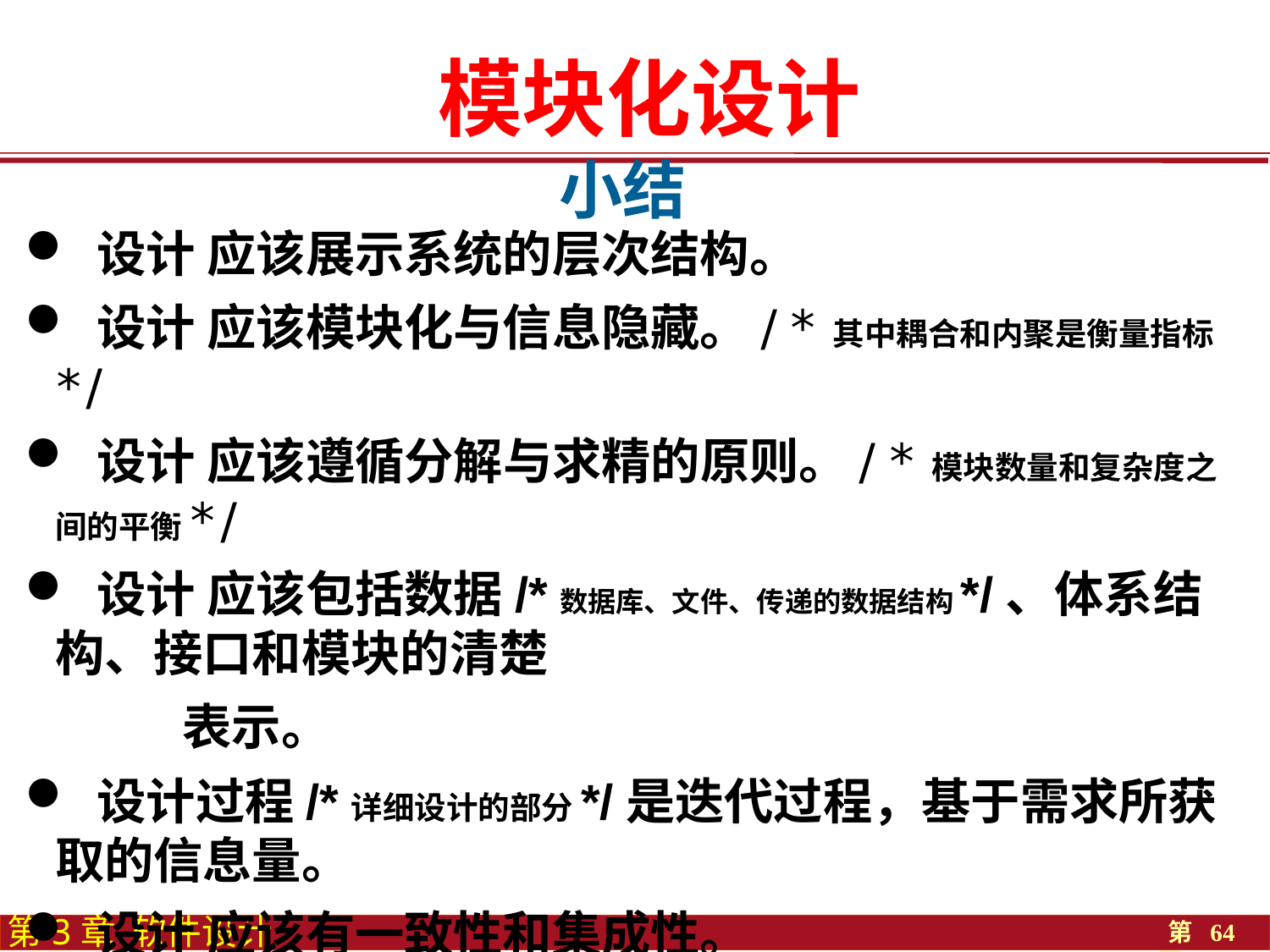

模块化设计
小结
 设计 应该展示系统的层次结构。
 设计 应该模块化与信息隐藏。/*其中耦合和内聚是衡量指标*/
 设计 应该遵循分解与求精的原则。/*模块数量和复杂度之间的平衡*/
 设计 应该包括数据/*数据库、文件、传递的数据结构*/、体系结构、接口和模块的清楚
             表示。
 设计过程/*详细设计的部分*/是迭代过程，基于需求所获取的信息量。
 设计 应该有一致性和集成性。